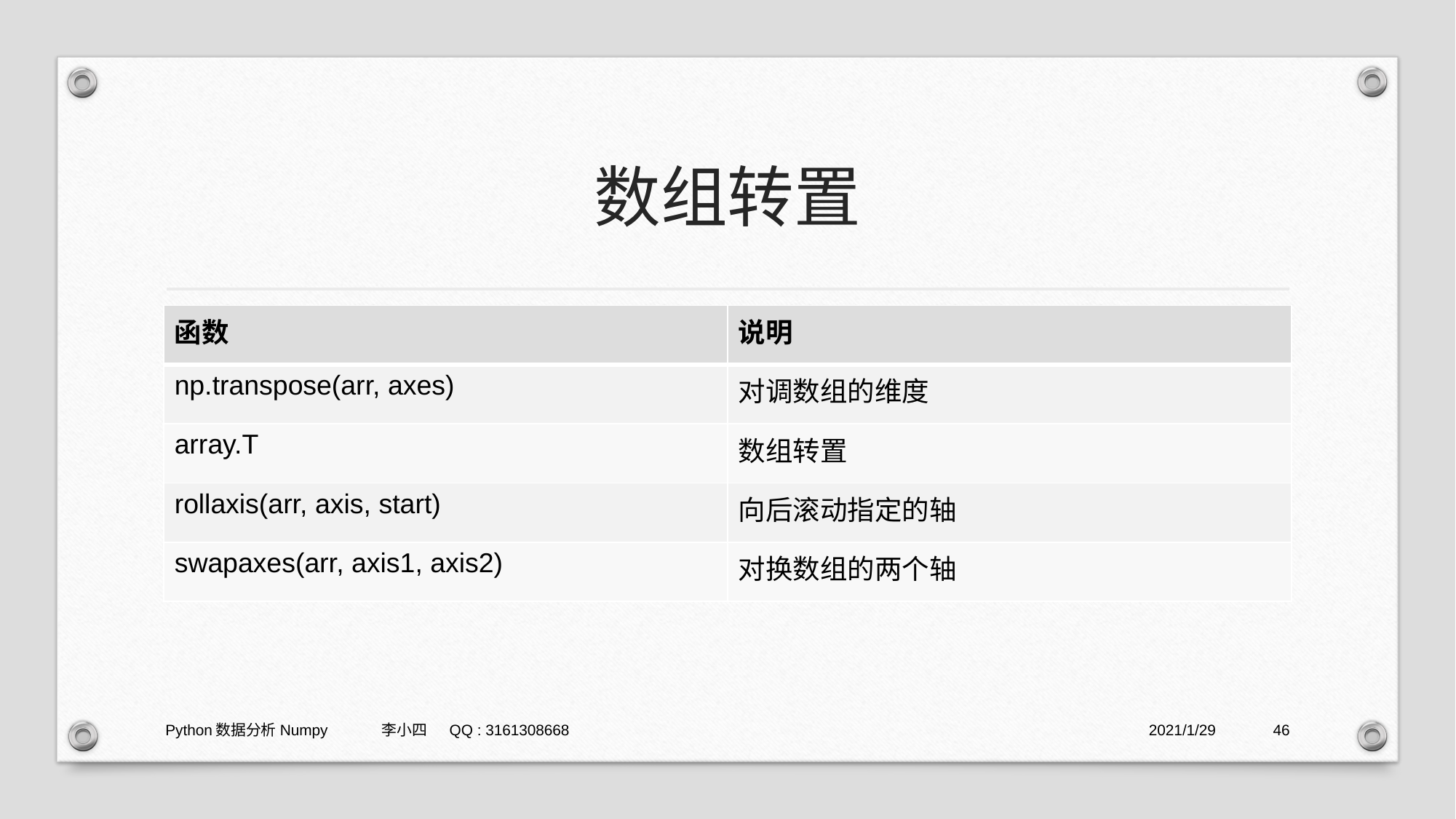

# 数组转置
| 函数 | 说明 |
| --- | --- |
| np.transpose(arr, axes) | 对调数组的维度 |
| array.T | 数组转置 |
| rollaxis(arr, axis, start) | 向后滚动指定的轴 |
| swapaxes(arr, axis1, axis2) | 对换数组的两个轴 |
Python数据分析Numpy            李小四    QQ : 3161308668
2021/1/29
46